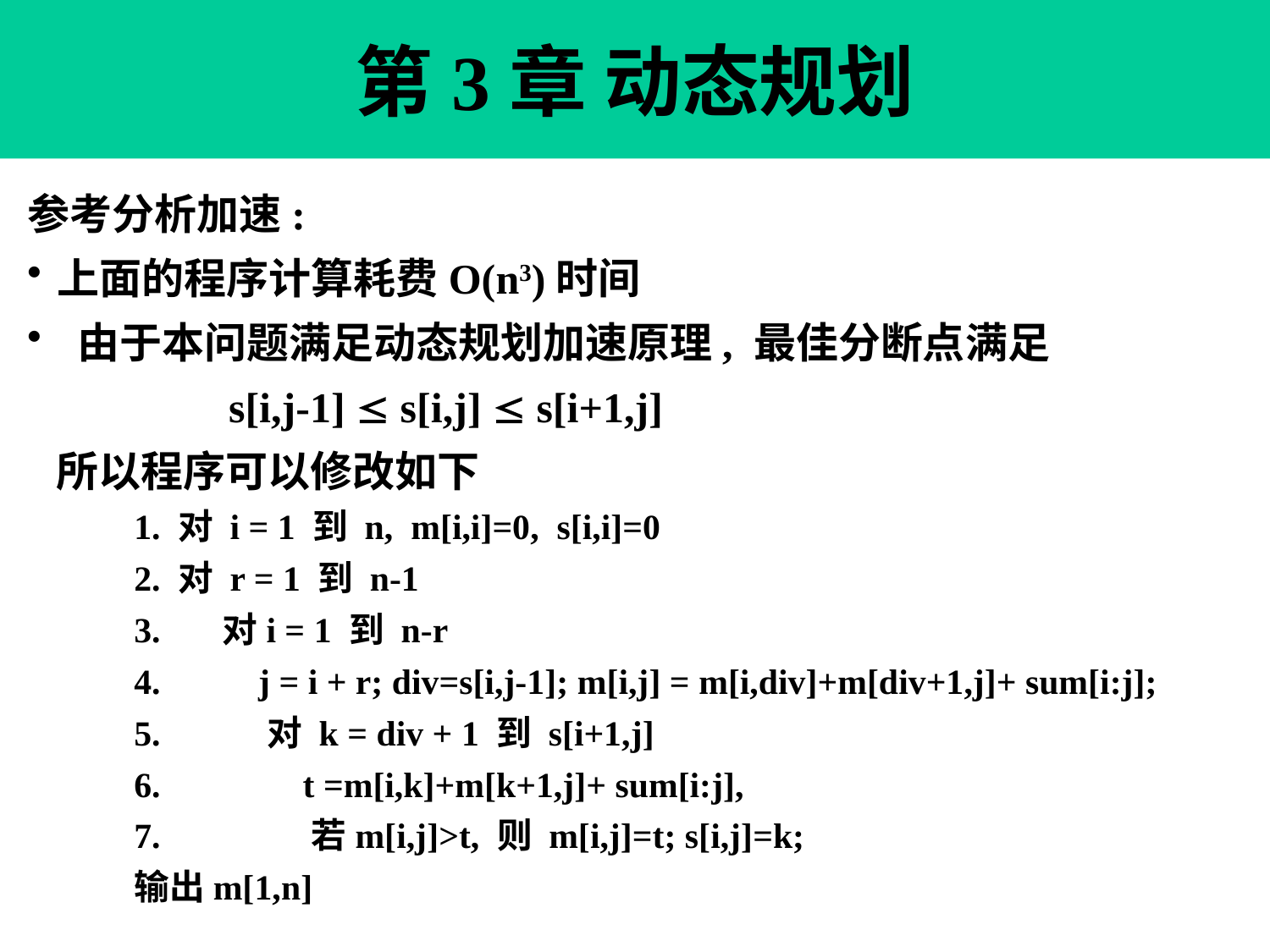

第3章 动态规划
参考分析加速:
上面的程序计算耗费O(n3)时间
 由于本问题满足动态规划加速原理, 最佳分断点满足
                   s[i,j-1] ≤ s[i,j] ≤ s[i+1,j]
  所以程序可以修改如下
1. 对 i = 1 到 n,  m[i,i]=0,  s[i,i]=0
2. 对 r = 1 到 n-1
3.      对i = 1 到 n-r
4.           j = i + r; div=s[i,j-1]; m[i,j] = m[i,div]+m[div+1,j]+ sum[i:j];
5.           对 k = div + 1 到 s[i+1,j]
6.                t =m[i,k]+m[k+1,j]+ sum[i:j],
7.                若m[i,j]>t, 则 m[i,j]=t; s[i,j]=k;
输出m[1,n]